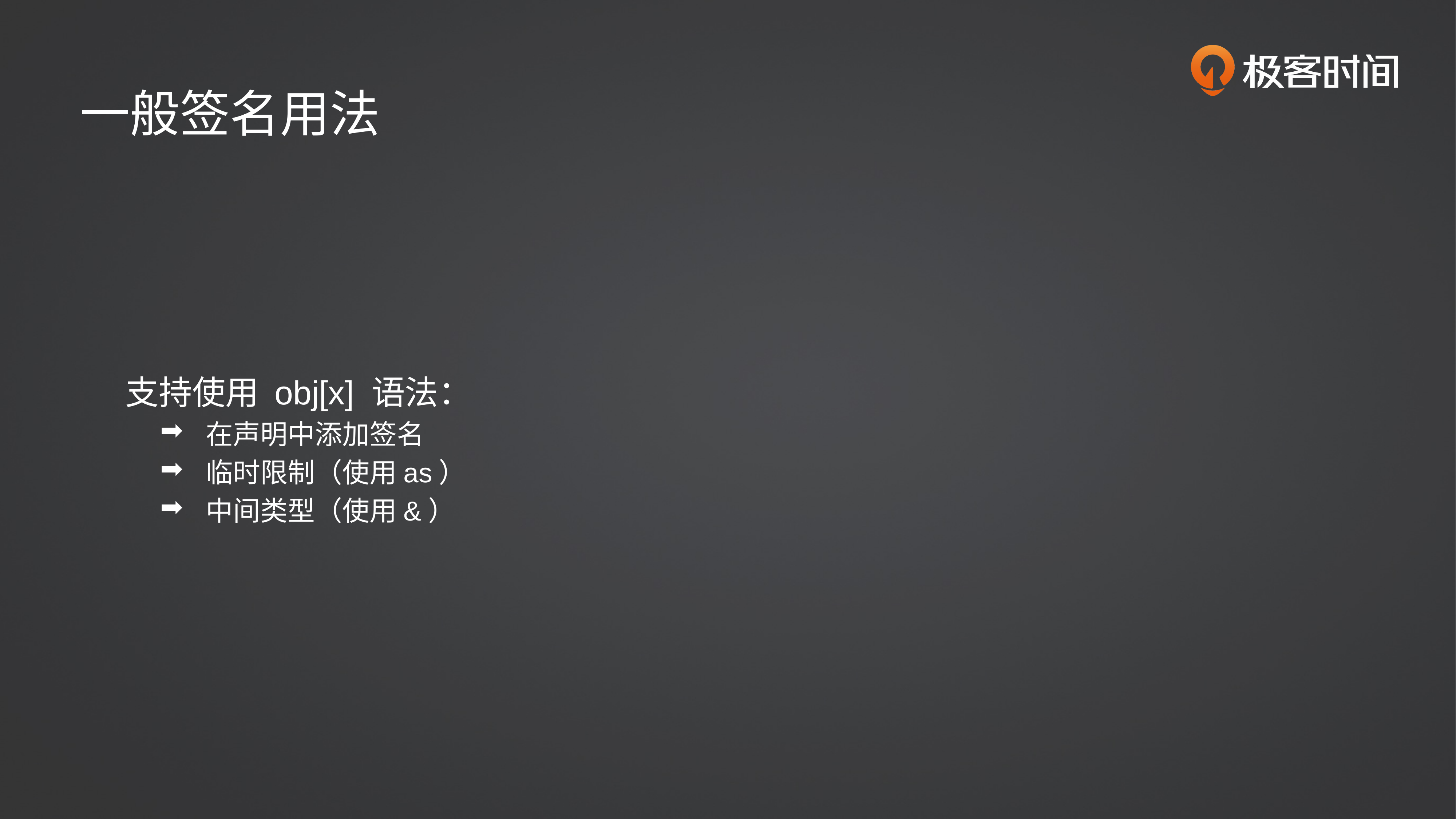

一般签名用法
支持使用 obj[x] 语法：
在声明中添加签名
临时限制（使用as）
中间类型（使用&）